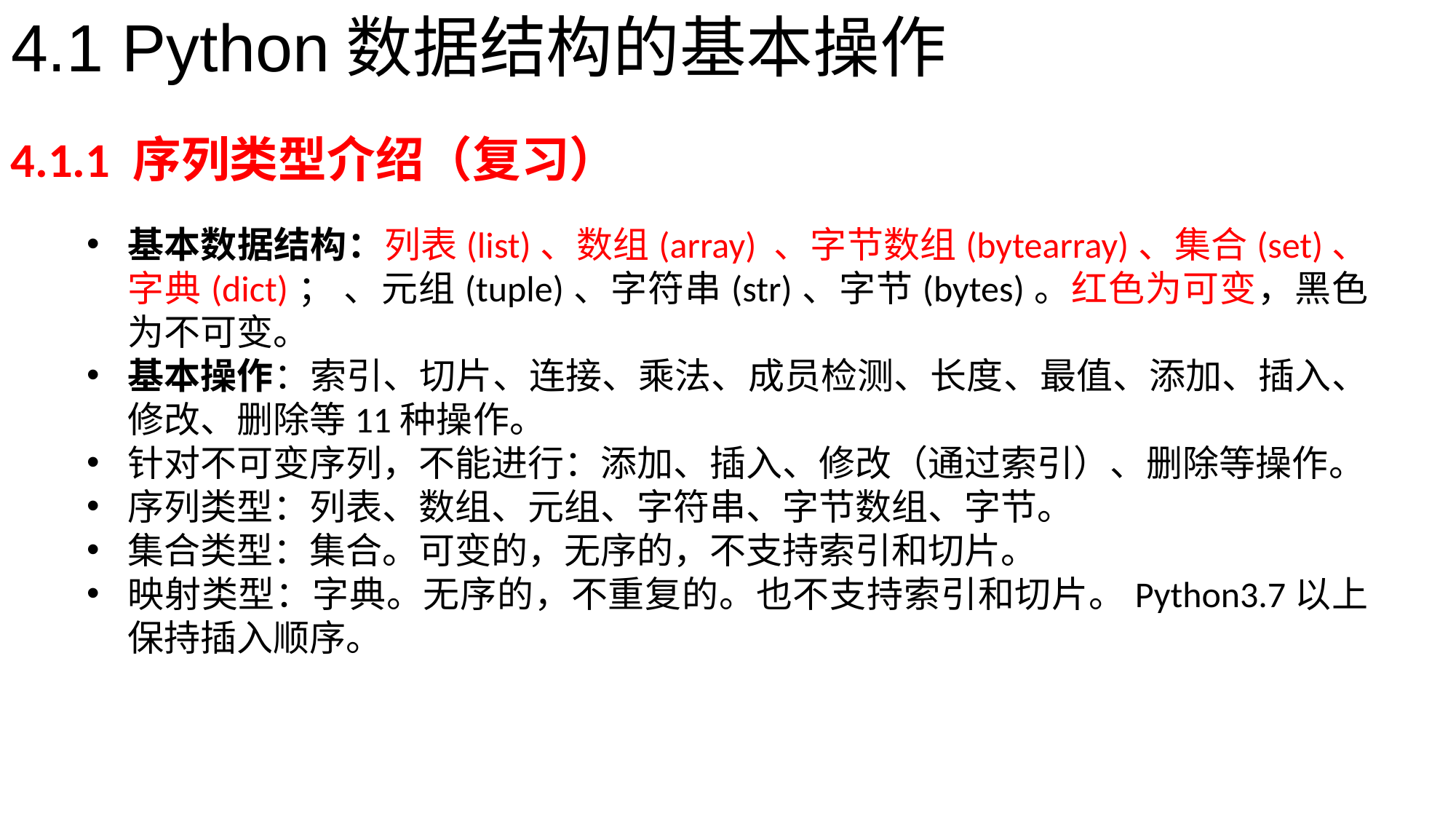

# 4.1 Python数据结构的基本操作
4.1.1 序列类型介绍（复习）
基本数据结构：列表(list)、数组(array) 、字节数组(bytearray)、集合(set)、字典(dict)； 、元组(tuple)、字符串(str)、字节(bytes)。红色为可变，黑色为不可变。
基本操作：索引、切片、连接、乘法、成员检测、长度、最值、添加、插入、修改、删除等11种操作。
针对不可变序列，不能进行：添加、插入、修改（通过索引）、删除等操作。
序列类型：列表、数组、元组、字符串、字节数组、字节。
集合类型：集合。可变的，无序的，不支持索引和切片。
映射类型：字典。无序的，不重复的。也不支持索引和切片。Python3.7以上保持插入顺序。